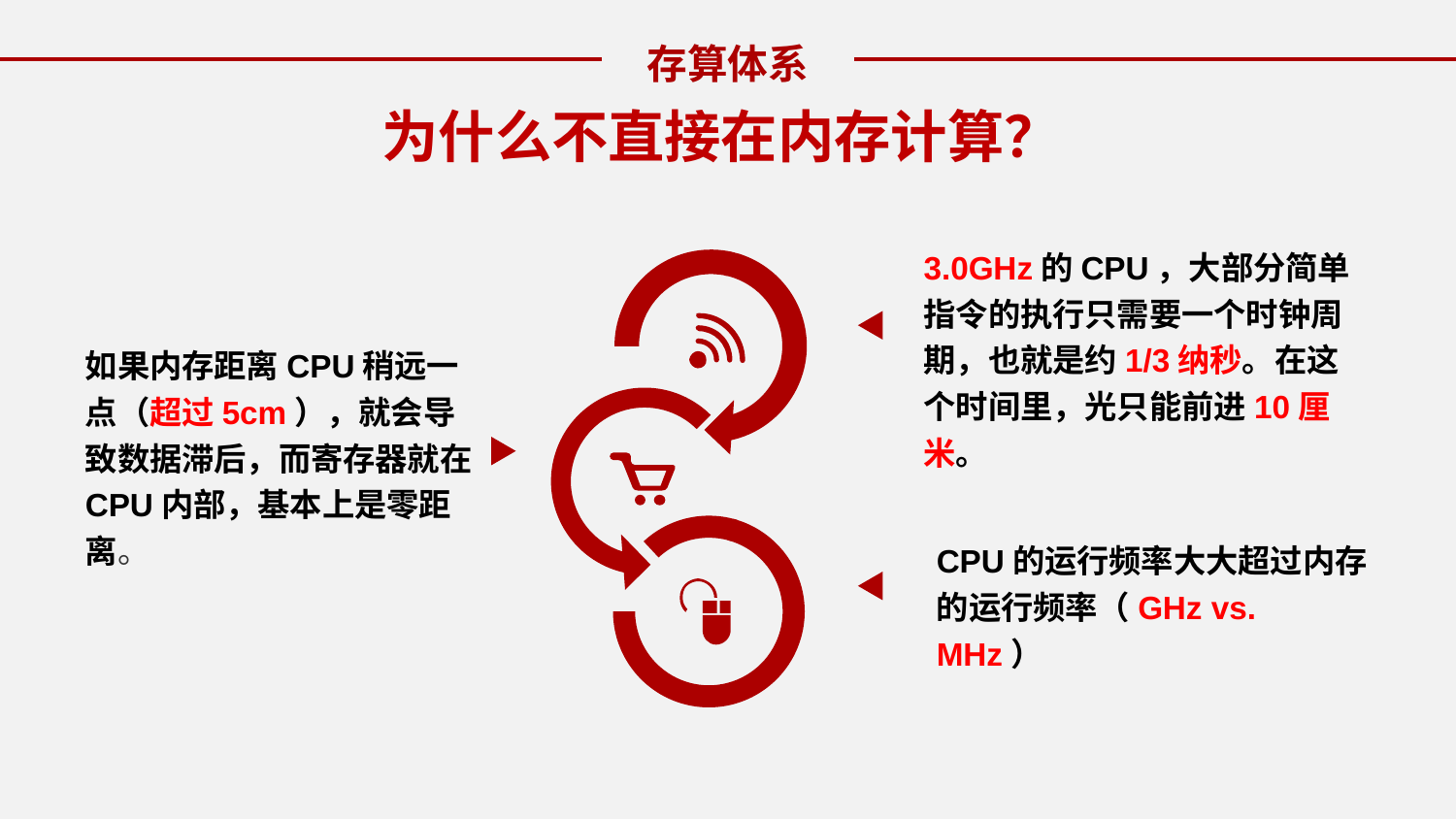

存算体系
为什么不直接在内存计算？
3.0GHz的CPU，大部分简单指令的执行只需要一个时钟周期，也就是约1/3纳秒。在这个时间里，光只能前进10厘米。

如果内存距离CPU稍远一点（超过5cm），就会导致数据滞后，而寄存器就在CPU内部，基本上是零距离。

CPU的运行频率大大超过内存的运行频率（GHz vs. MHz）